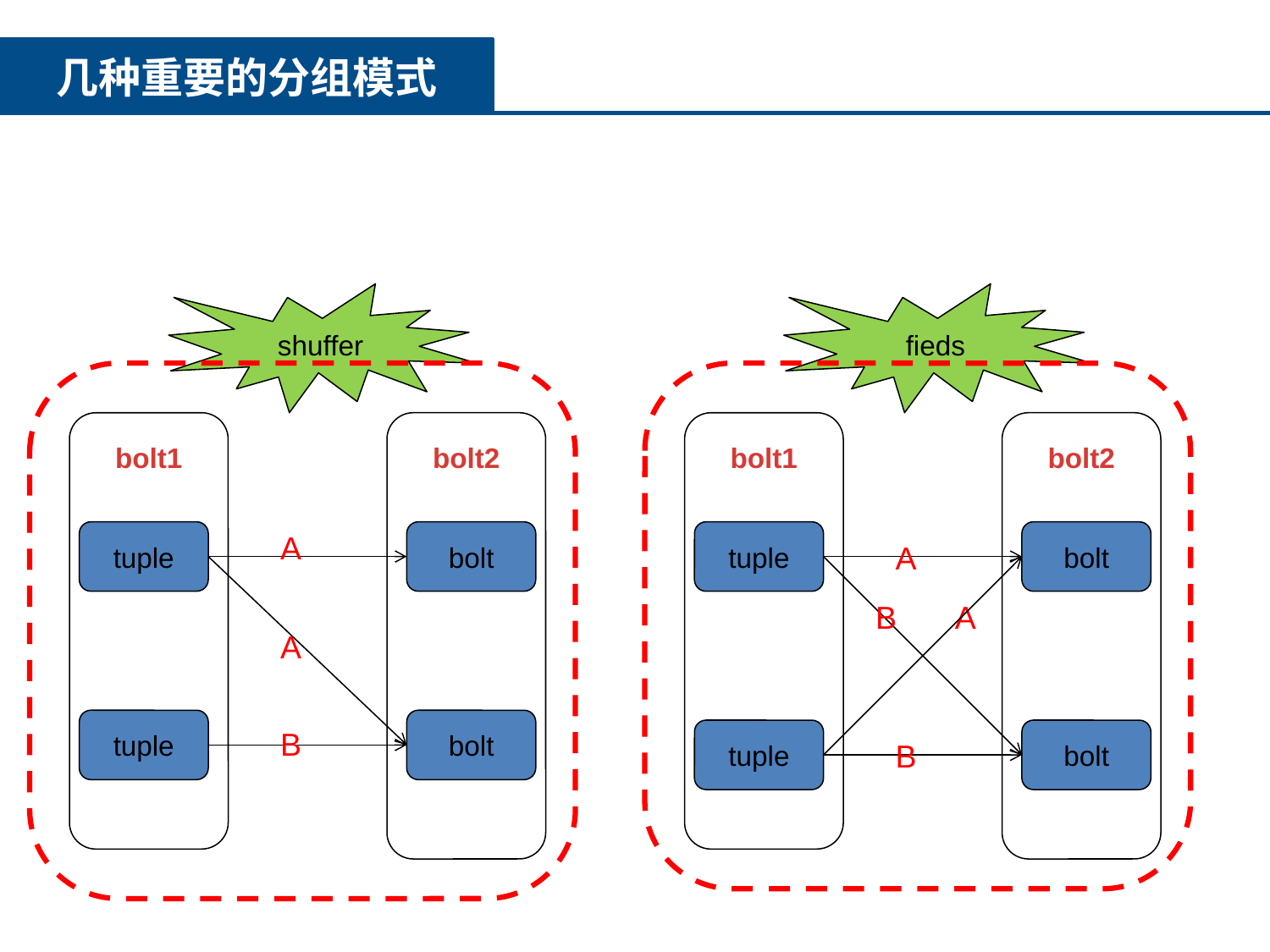

几种重要的分组模式

shuffer
fieds

bolt1
bolt2
bolt1
bolt2
tuple
A
bolt
tuple
bolt
A
B
A
A
tuple
bolt
B
tuple
bolt
B